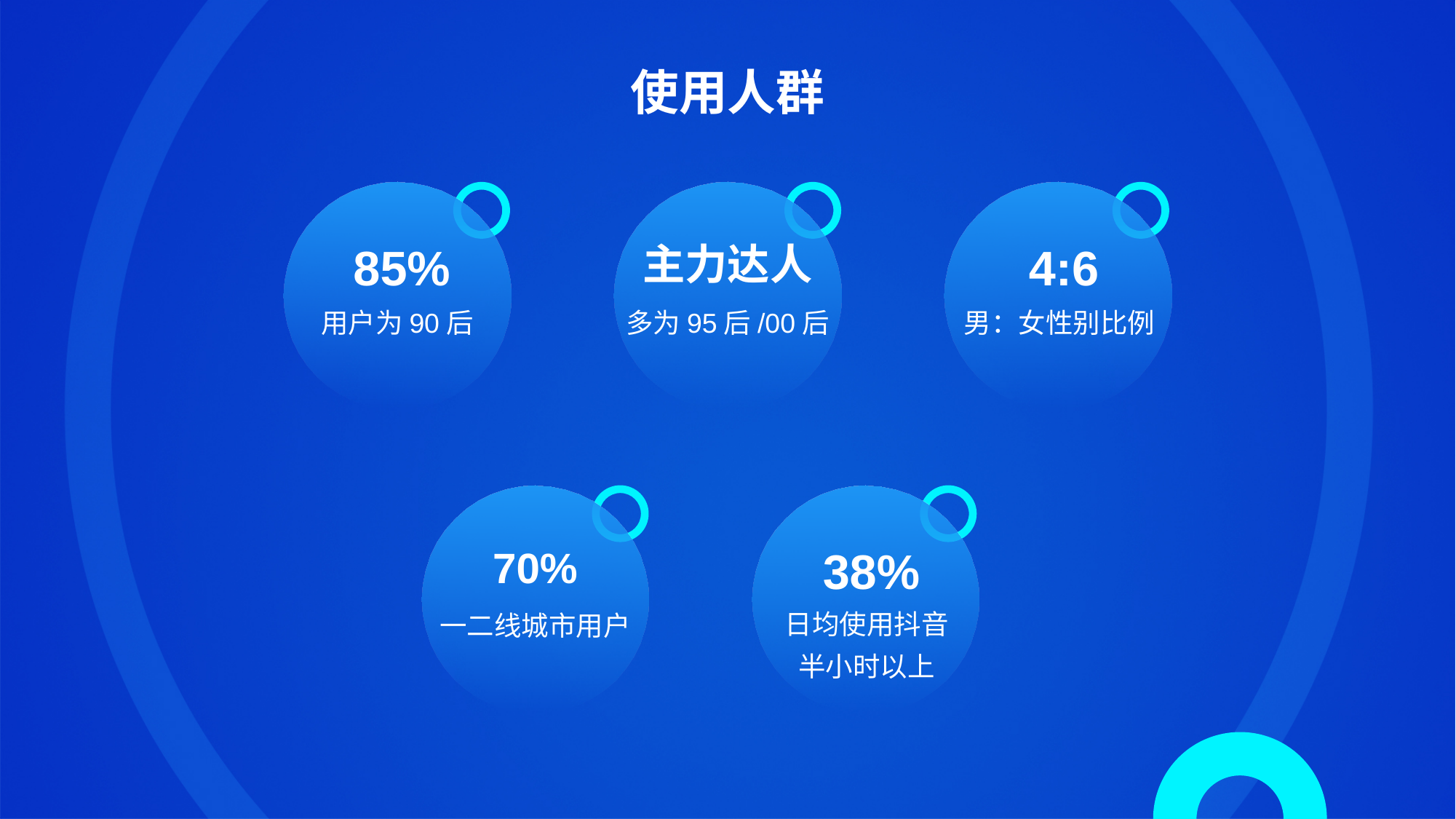

使用人群

85%
主力达人
4:6
用户为90后
多为95后/00后
男：女性别比例

70%
38%
日均使用抖音
半小时以上
一二线城市用户